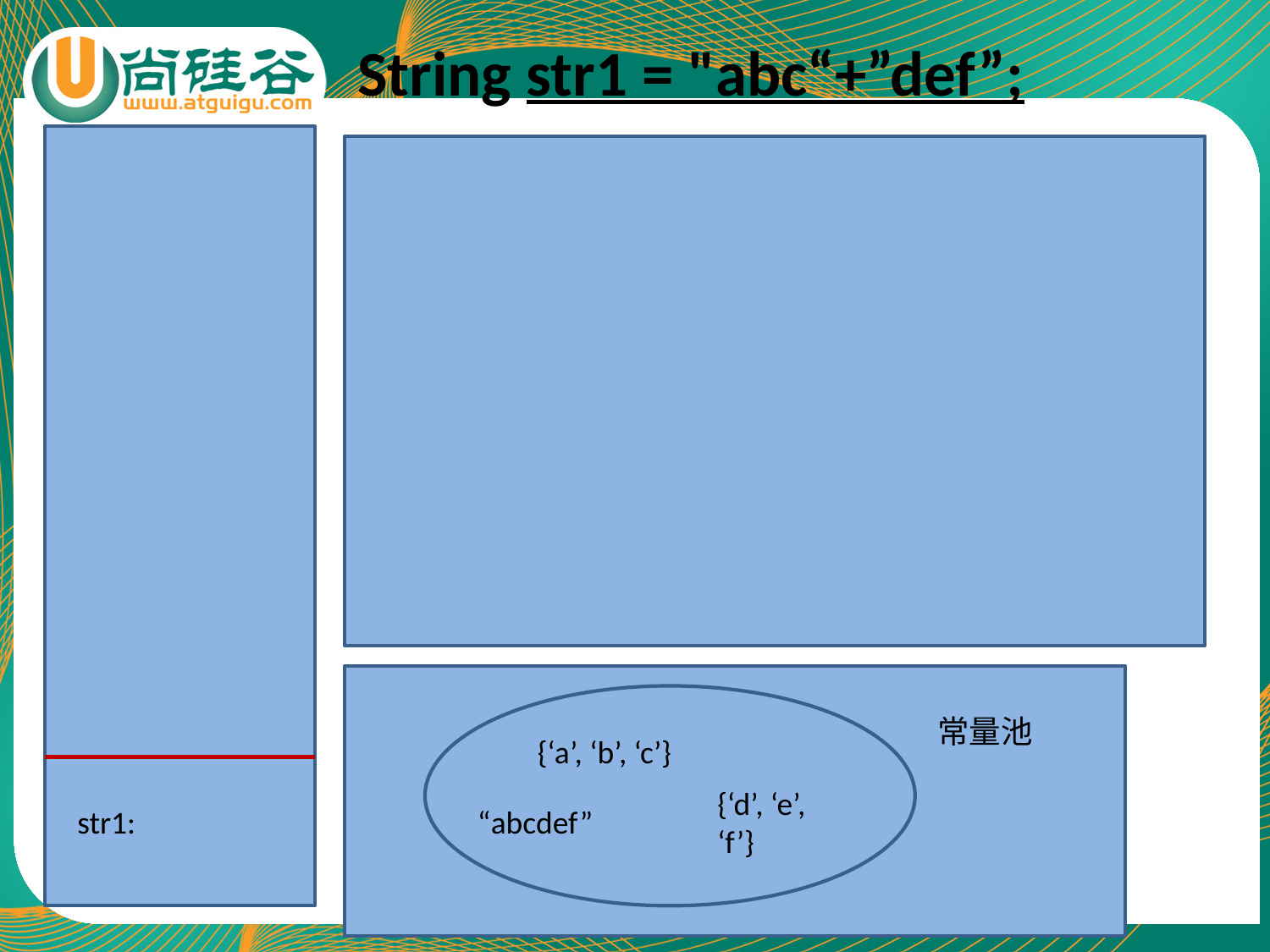

String str1 = "abc“+”def”;

常量池
{‘a’, ‘b’, ‘c’}
{‘d’, ‘e’, ‘f’}
str1:
“abcdef”